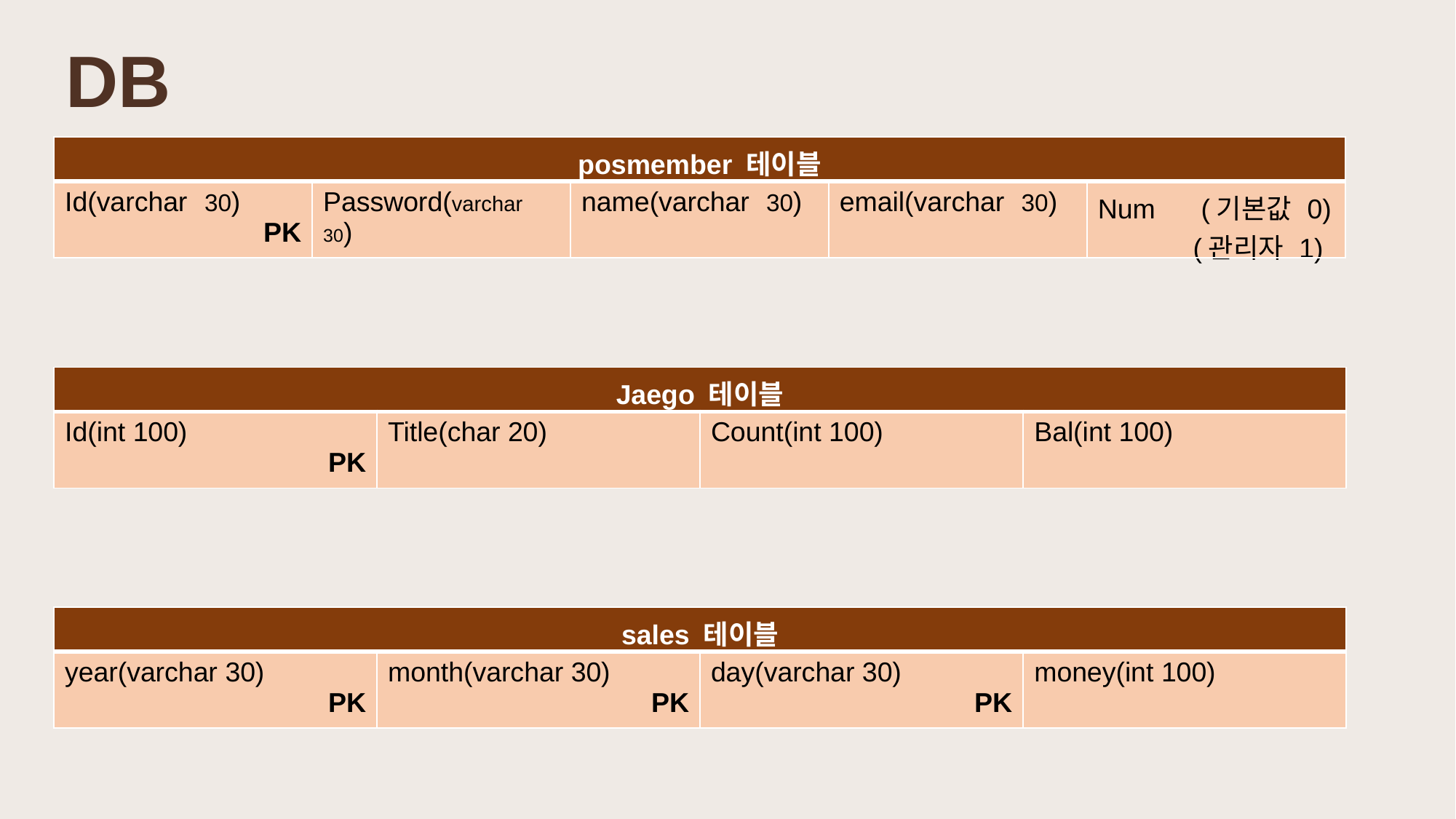

DB
| posmember 테이블 |  |  |  |  |
| --- | --- | --- | --- | --- |
| Id(varchar 30) PK | Password(varchar 30) | name(varchar 30) | email(varchar 30) | Num (기본값 0) (관리자 1) |
| Jaego 테이블 |  |  |  |
| --- | --- | --- | --- |
| Id(int 100) PK | Title(char 20) | Count(int 100) | Bal(int 100) |
| sales 테이블 |  |  |  |
| --- | --- | --- | --- |
| year(varchar 30) PK | month(varchar 30) PK | day(varchar 30) PK | money(int 100) |